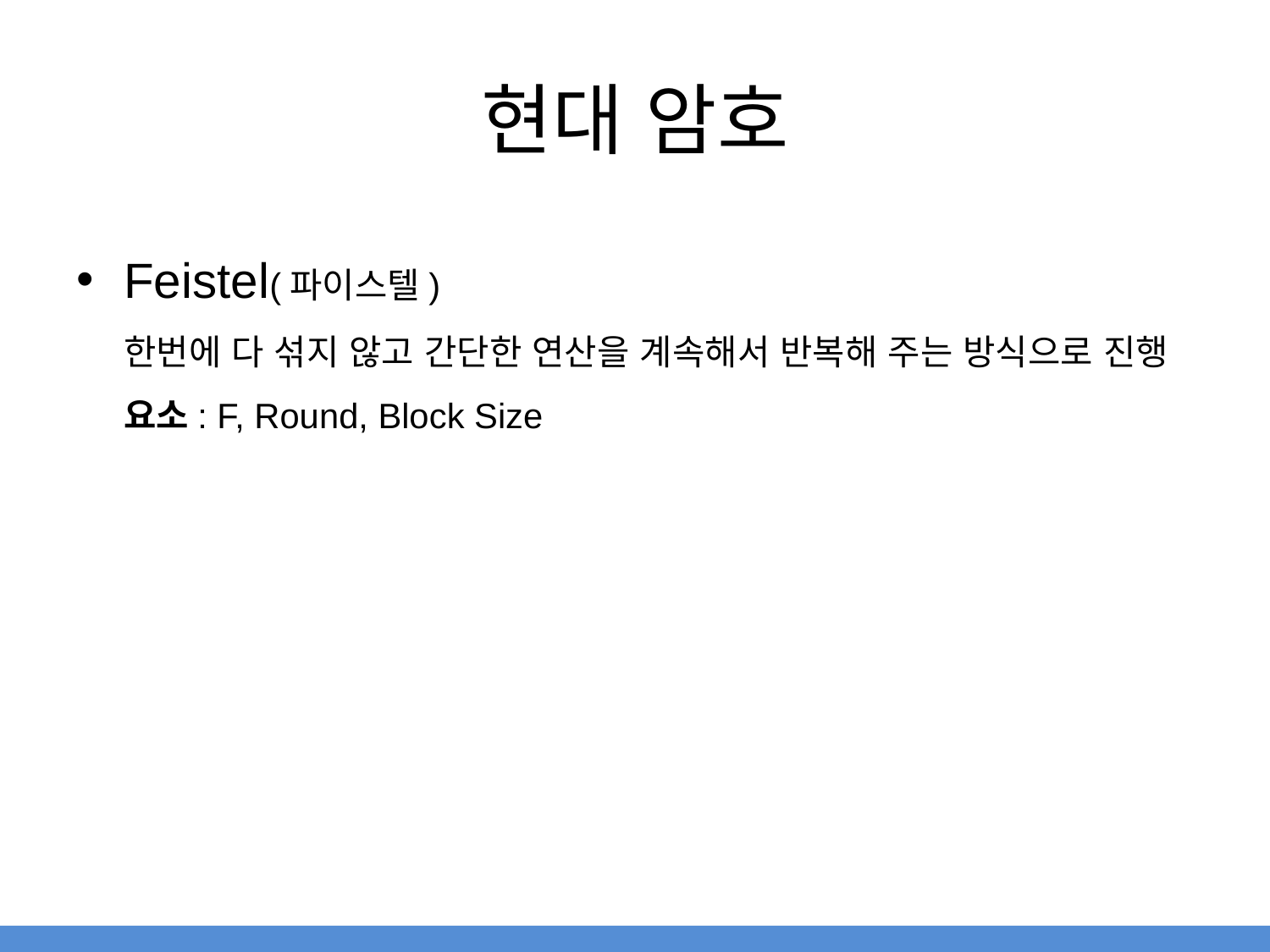

# 현대 암호
Feistel(파이스텔)
한번에 다 섞지 않고 간단한 연산을 계속해서 반복해 주는 방식으로 진행
요소: F, Round, Block Size